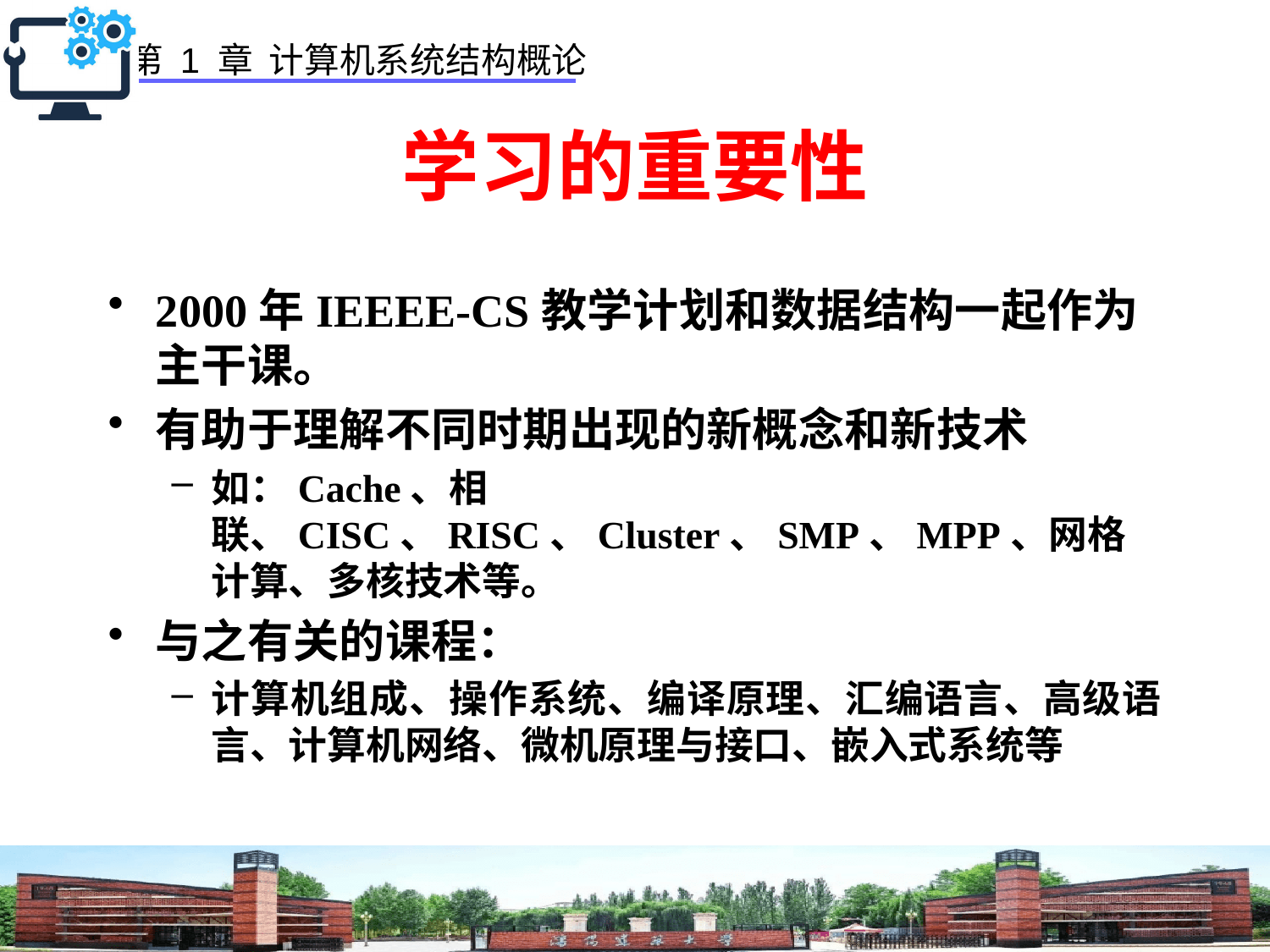

# 学习的重要性
2000年IEEEE-CS教学计划和数据结构一起作为主干课。
有助于理解不同时期出现的新概念和新技术
如：Cache、相联、CISC、RISC、Cluster、SMP、MPP、网格计算、多核技术等。
与之有关的课程：
计算机组成、操作系统、编译原理、汇编语言、高级语言、计算机网络、微机原理与接口、嵌入式系统等